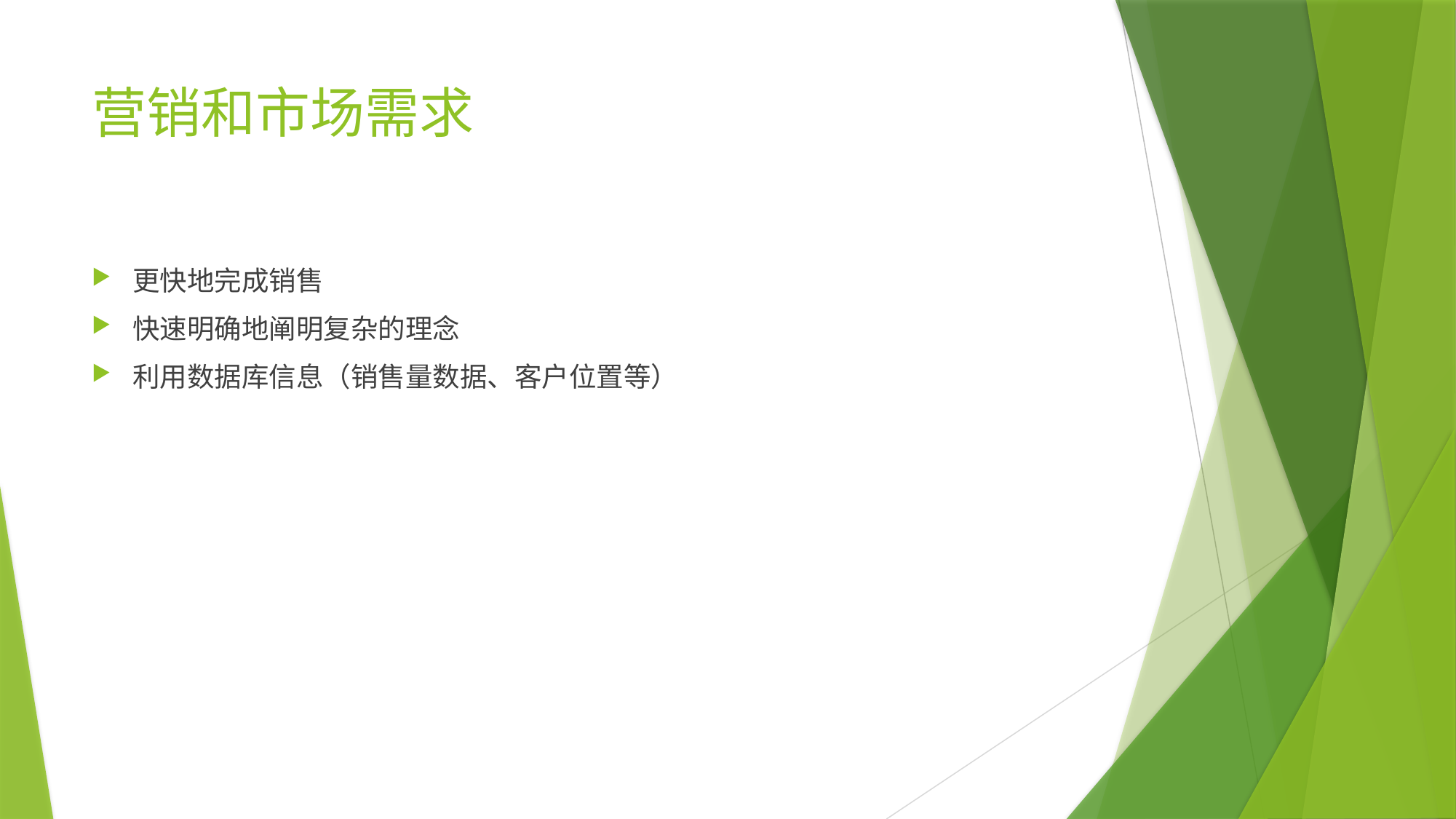

# 营销和市场需求
更快地完成销售
快速明确地阐明复杂的理念
利用数据库信息（销售量数据、客户位置等）